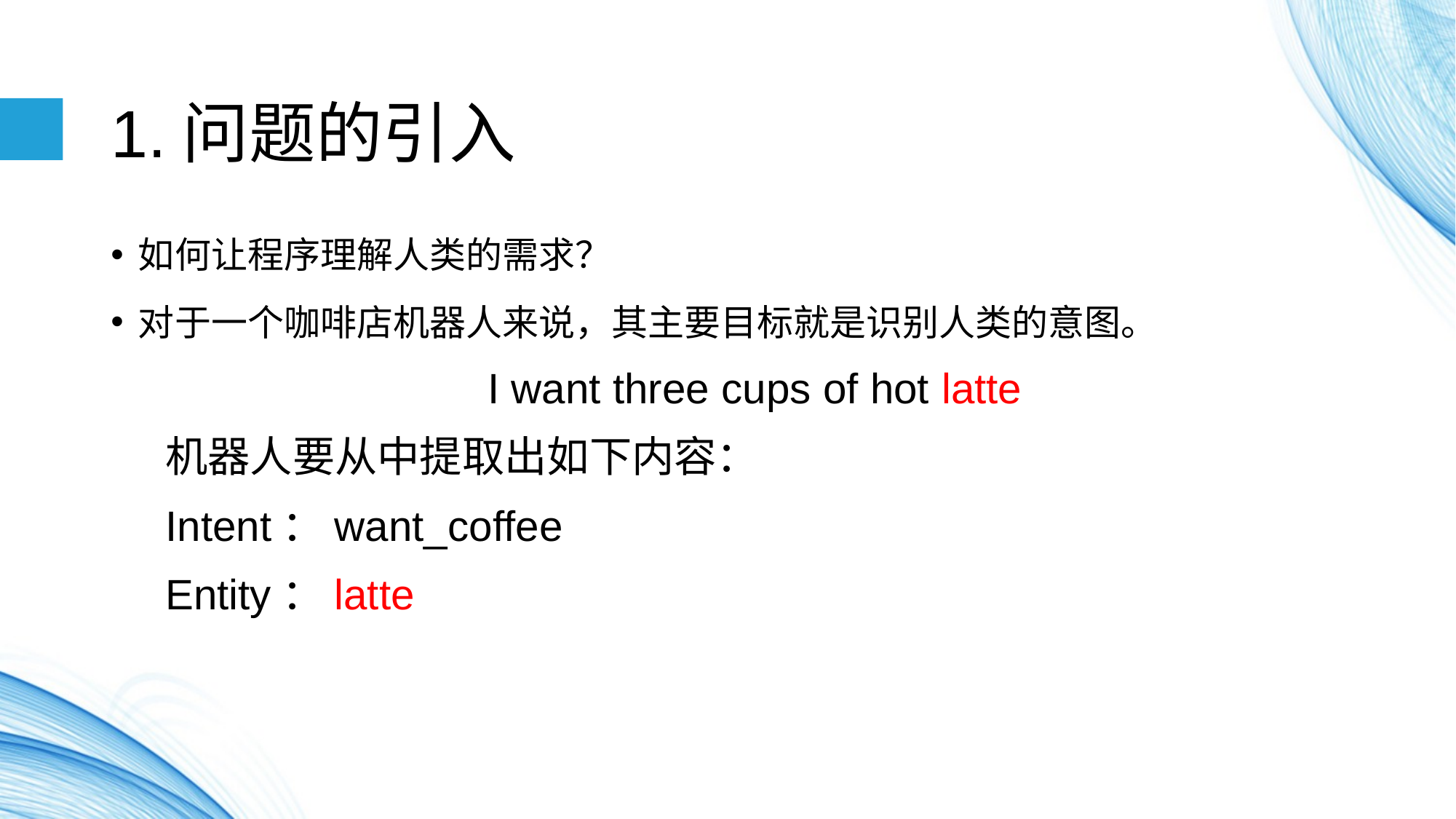

# 1.问题的引入
如何让程序理解人类的需求？
对于一个咖啡店机器人来说，其主要目标就是识别人类的意图。
I want three cups of hot latte
机器人要从中提取出如下内容：
Intent：want_coffee
Entity：latte